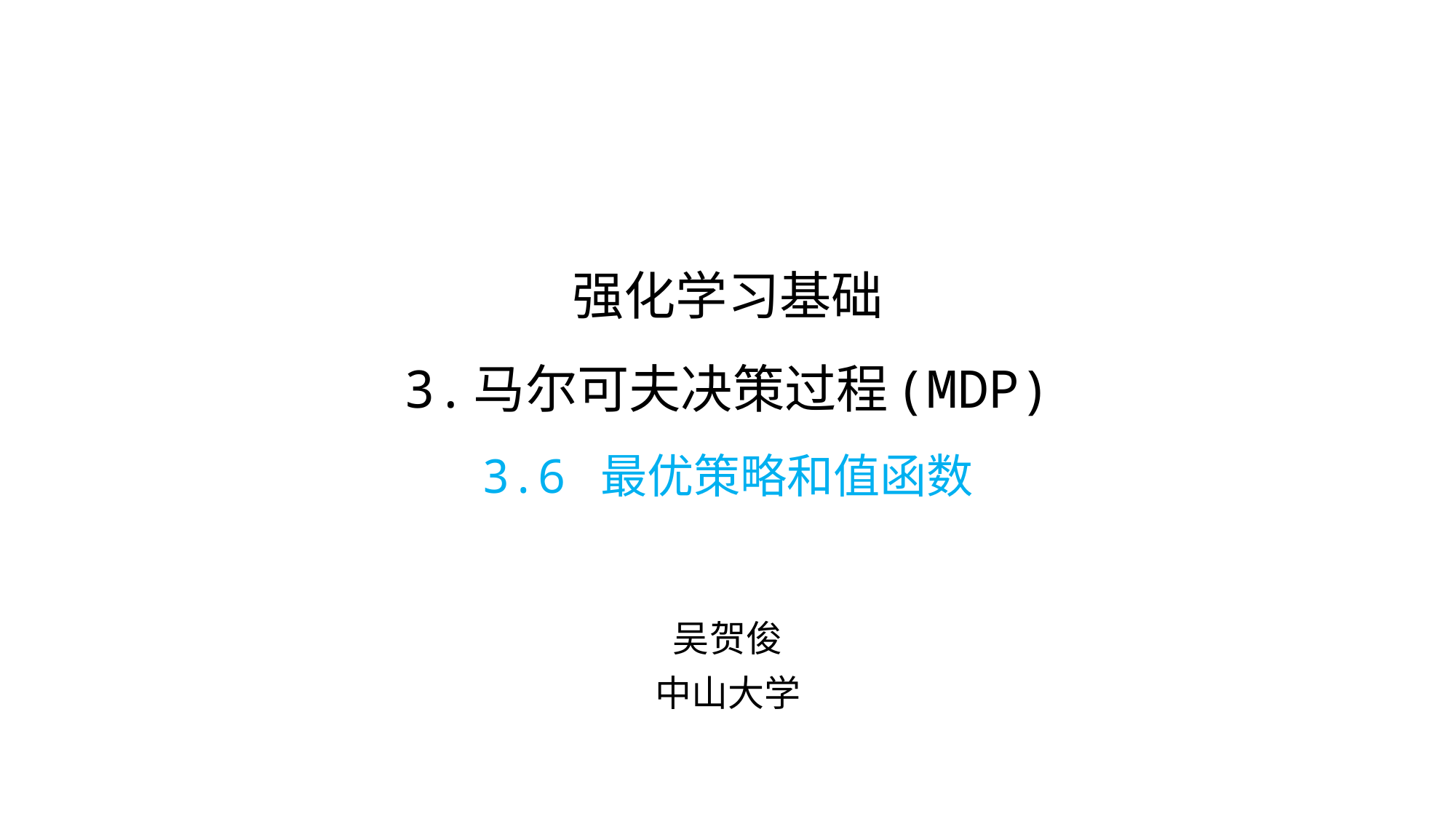

# 强化学习基础 3.马尔可夫决策过程(MDP) 3.6 最优策略和值函数

吴贺俊
中山大学